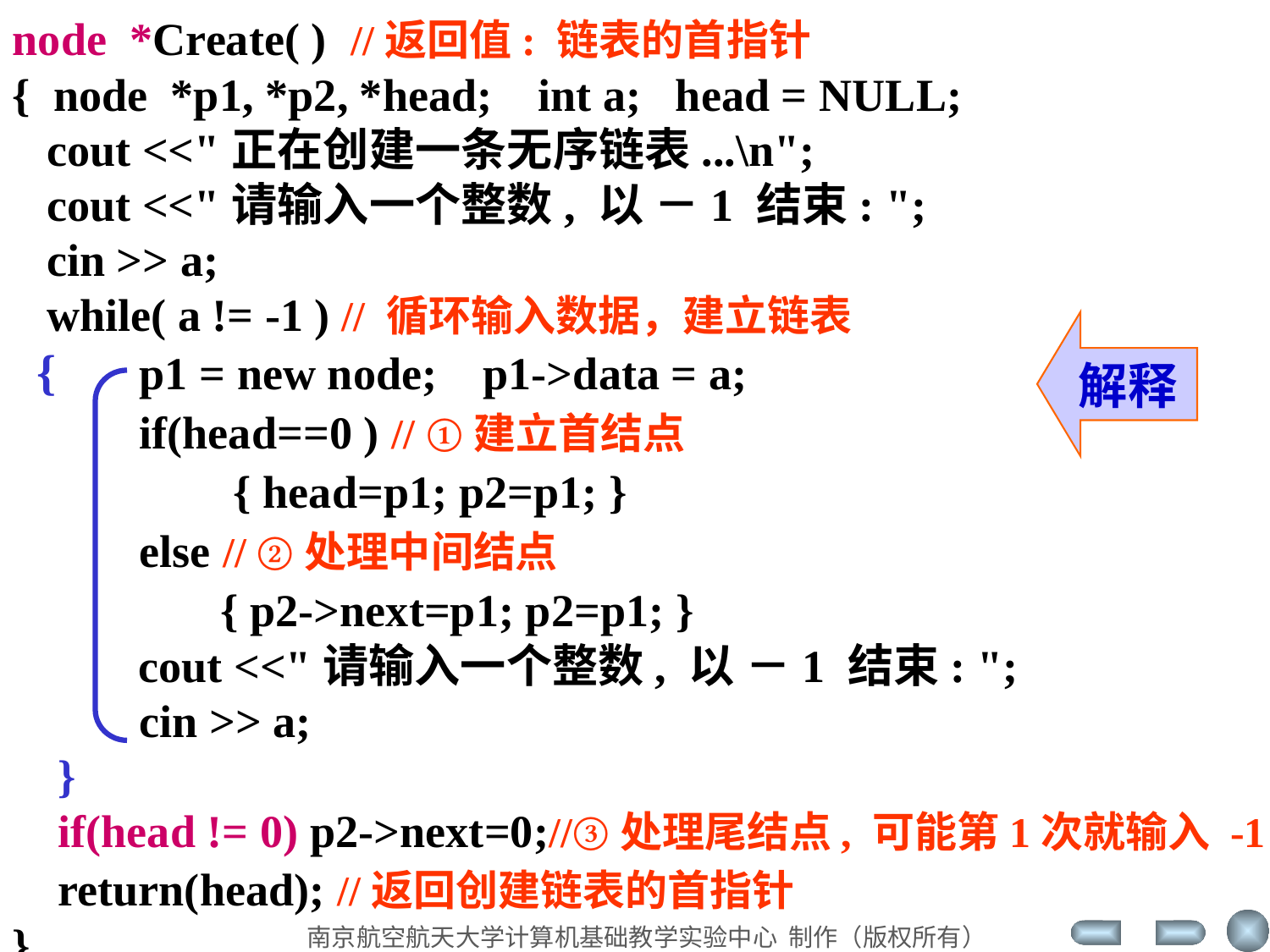

node  *Create( )  //返回值: 链表的首指针
{  node  *p1, *p2, *head;    int a;   head = NULL;
   cout <<"正在创建一条无序链表...\n";
   cout <<"请输入一个整数, 以 －1 结束: ";
   cin >> a;
   while( a != -1 ) // 循环输入数据，建立链表
  { 	p1 = new node;    p1->data = a;
	if(head==0 ) // ①建立首结点
                  { head=p1; p2=p1; }
	else // ②处理中间结点
                 { p2->next=p1; p2=p1; }
           cout <<"请输入一个整数, 以 －1 结束: ";
	cin >> a;
    }
    if(head != 0) p2->next=0;//③处理尾结点, 可能第1次就输入 -1
    return(head); //返回创建链表的首指针
}
解释